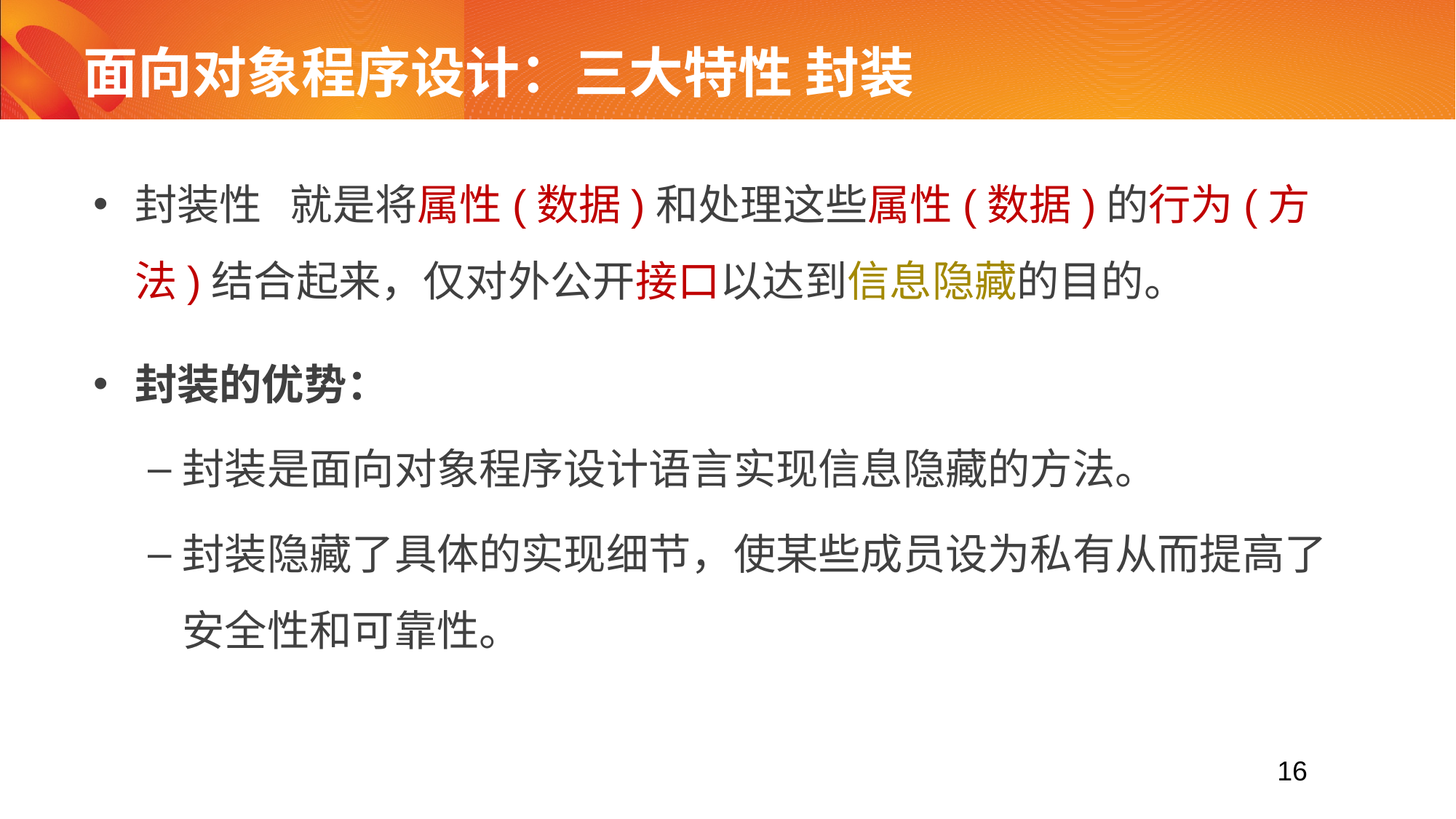

# 面向对象程序设计：三大特性 封装
封装性   就是将属性(数据)和处理这些属性(数据)的行为(方法)结合起来，仅对外公开接口以达到信息隐藏的目的。

封装的优势：
封装是面向对象程序设计语言实现信息隐藏的方法。
封装隐藏了具体的实现细节，使某些成员设为私有从而提高了安全性和可靠性。